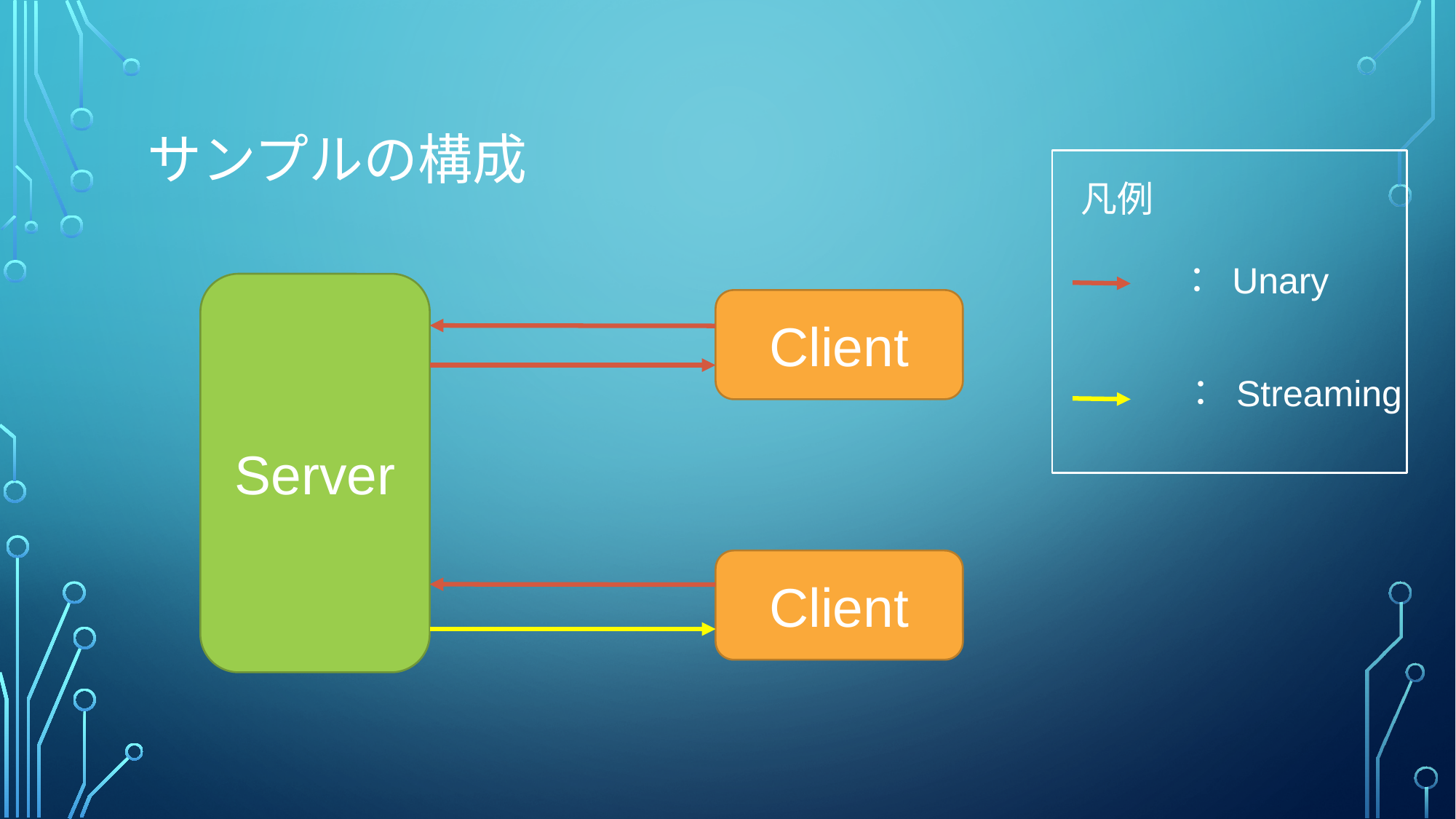

# サンプルの構成

凡例
： Unary
： Streaming
Server
Client
Client